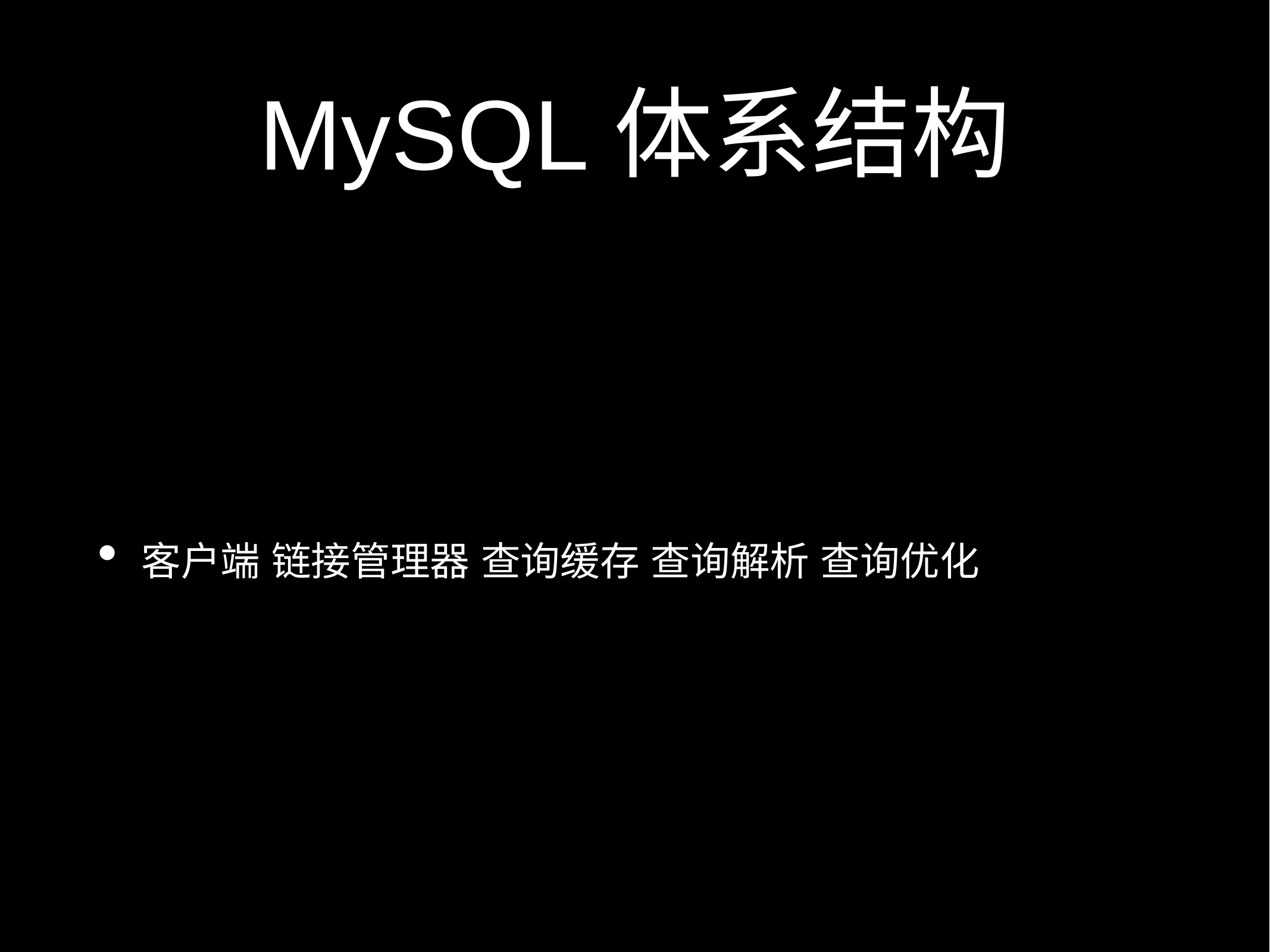

# MySQL体系结构
客户端 链接管理器 查询缓存 查询解析 查询优化